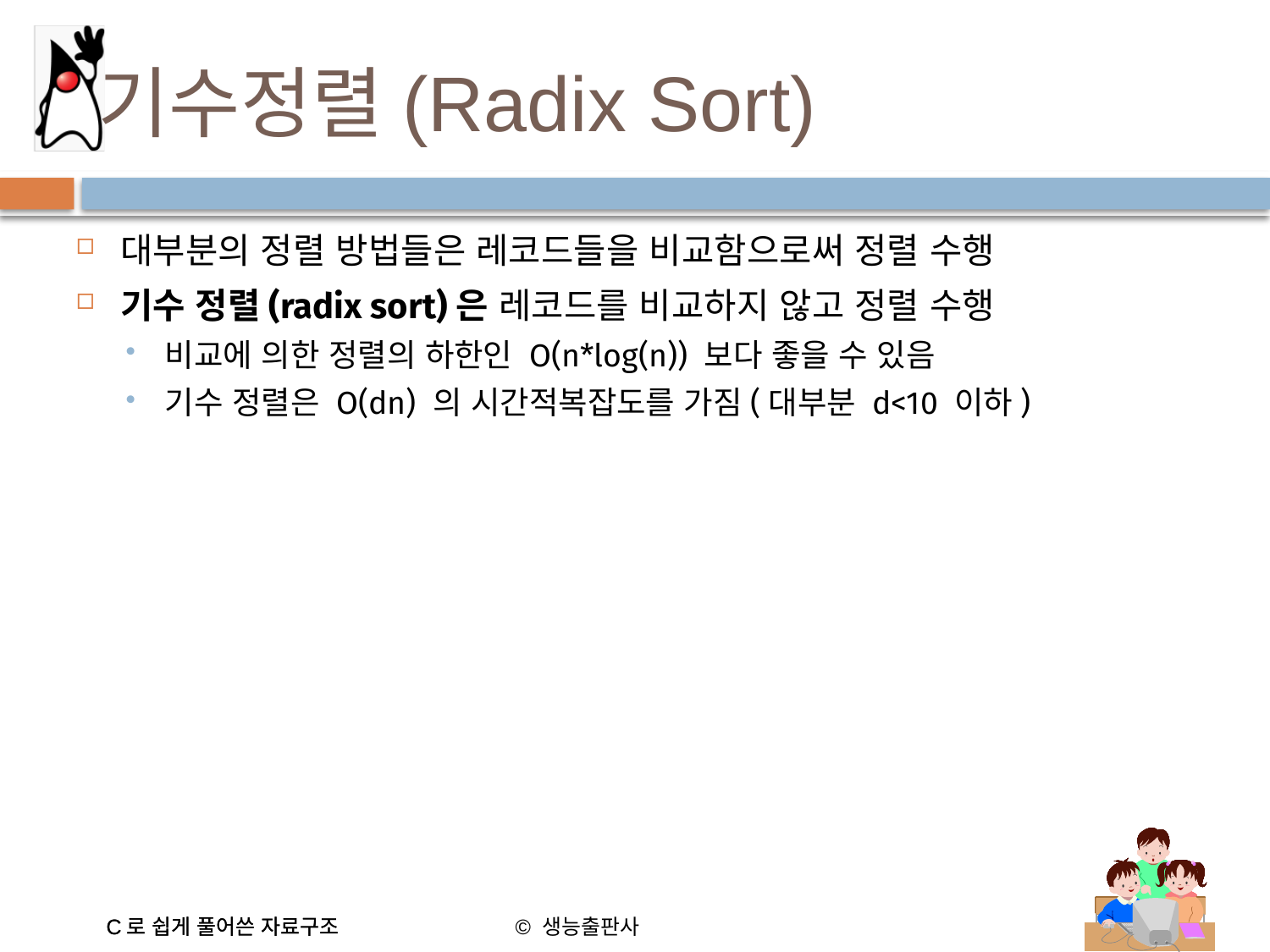

# 기수정렬(Radix Sort)
대부분의 정렬 방법들은 레코드들을 비교함으로써 정렬 수행
기수 정렬(radix sort)은 레코드를 비교하지 않고 정렬 수행
비교에 의한 정렬의 하한인 O(n*log(n)) 보다 좋을 수 있음
기수 정렬은 O(dn) 의 시간적복잡도를 가짐(대부분 d<10 이하)